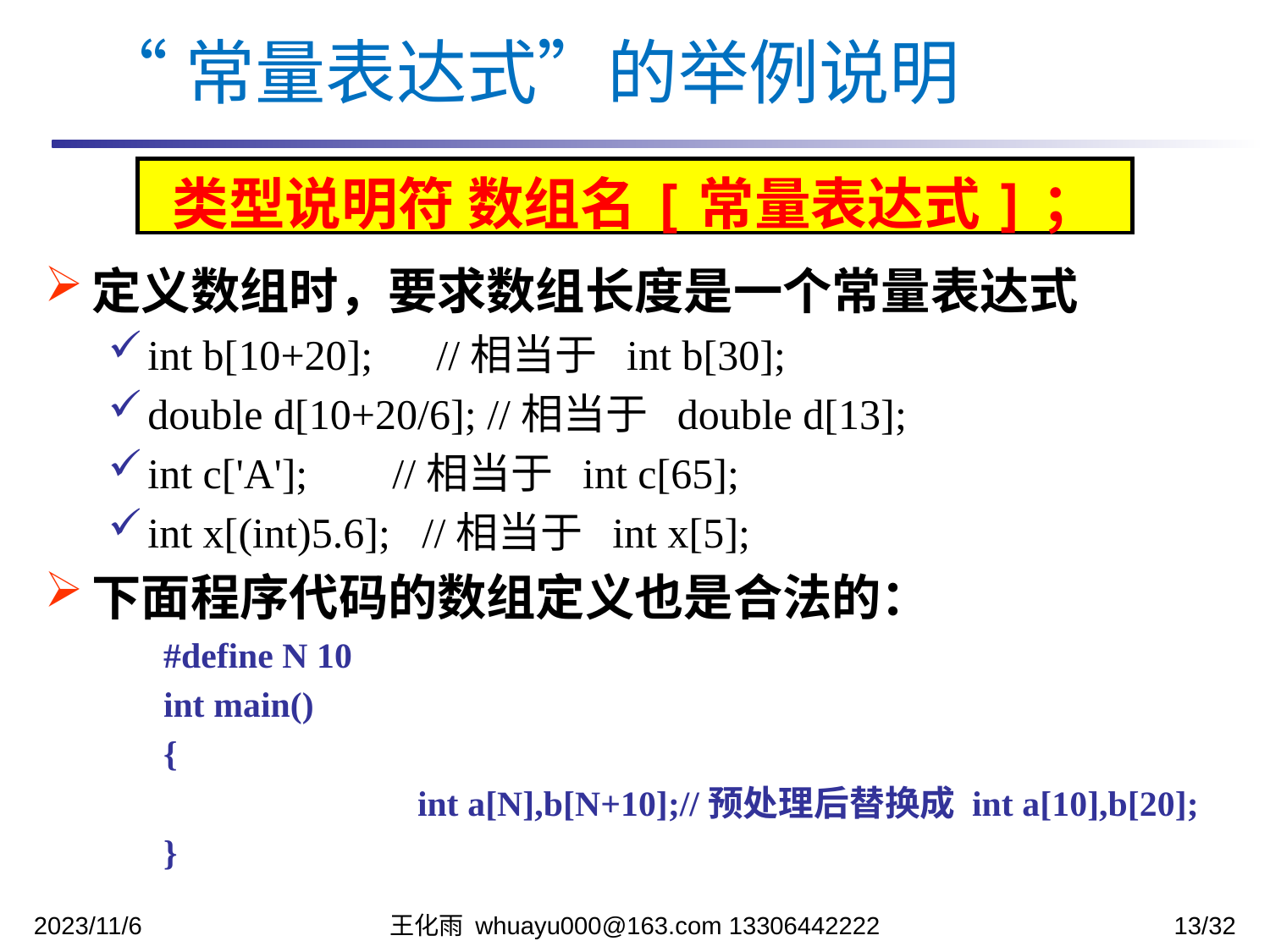

“常量表达式”的举例说明
类型说明符 数组名[常量表达式]；
定义数组时，要求数组长度是一个常量表达式
int b[10+20];      //相当于  int b[30];
double d[10+20/6]; //相当于  double d[13];
int c['A'];        //相当于  int c[65];
int x[(int)5.6];   //相当于  int x[5];
下面程序代码的数组定义也是合法的：
#define N 10
int main()
{
		int a[N],b[N+10];//预处理后替换成 int a[10],b[20];
}
2023/11/6
王化雨 whuayu000@163.com 13306442222
13/32